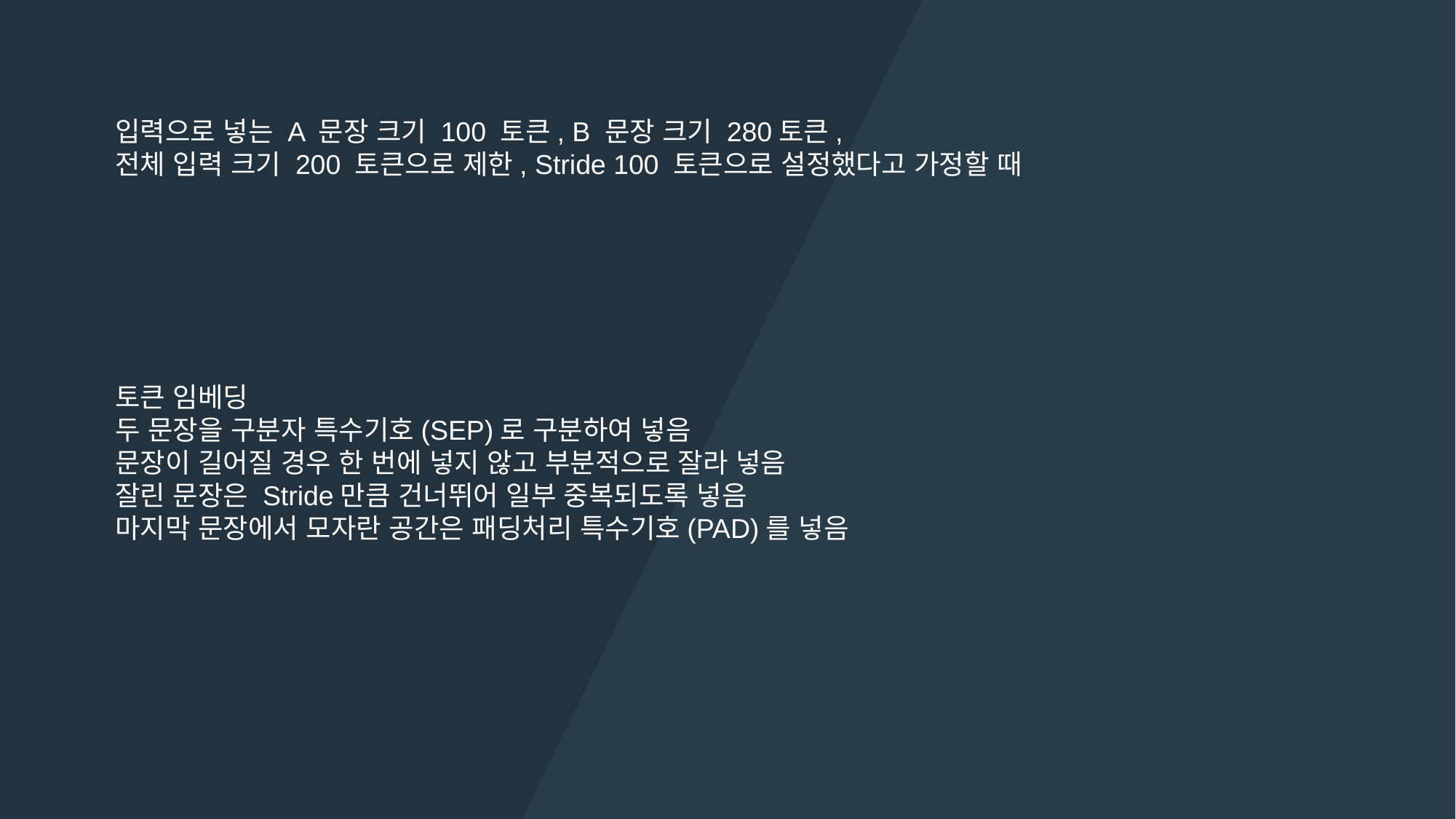

입력으로 넣는 A 문장 크기 100 토큰, B 문장 크기 280토큰,
전체 입력 크기 200 토큰으로 제한, Stride 100 토큰으로 설정했다고 가정할 때
토큰 임베딩
두 문장을 구분자 특수기호(SEP)로 구분하여 넣음
문장이 길어질 경우 한 번에 넣지 않고 부분적으로 잘라 넣음
잘린 문장은 Stride만큼 건너뛰어 일부 중복되도록 넣음
마지막 문장에서 모자란 공간은 패딩처리 특수기호(PAD)를 넣음